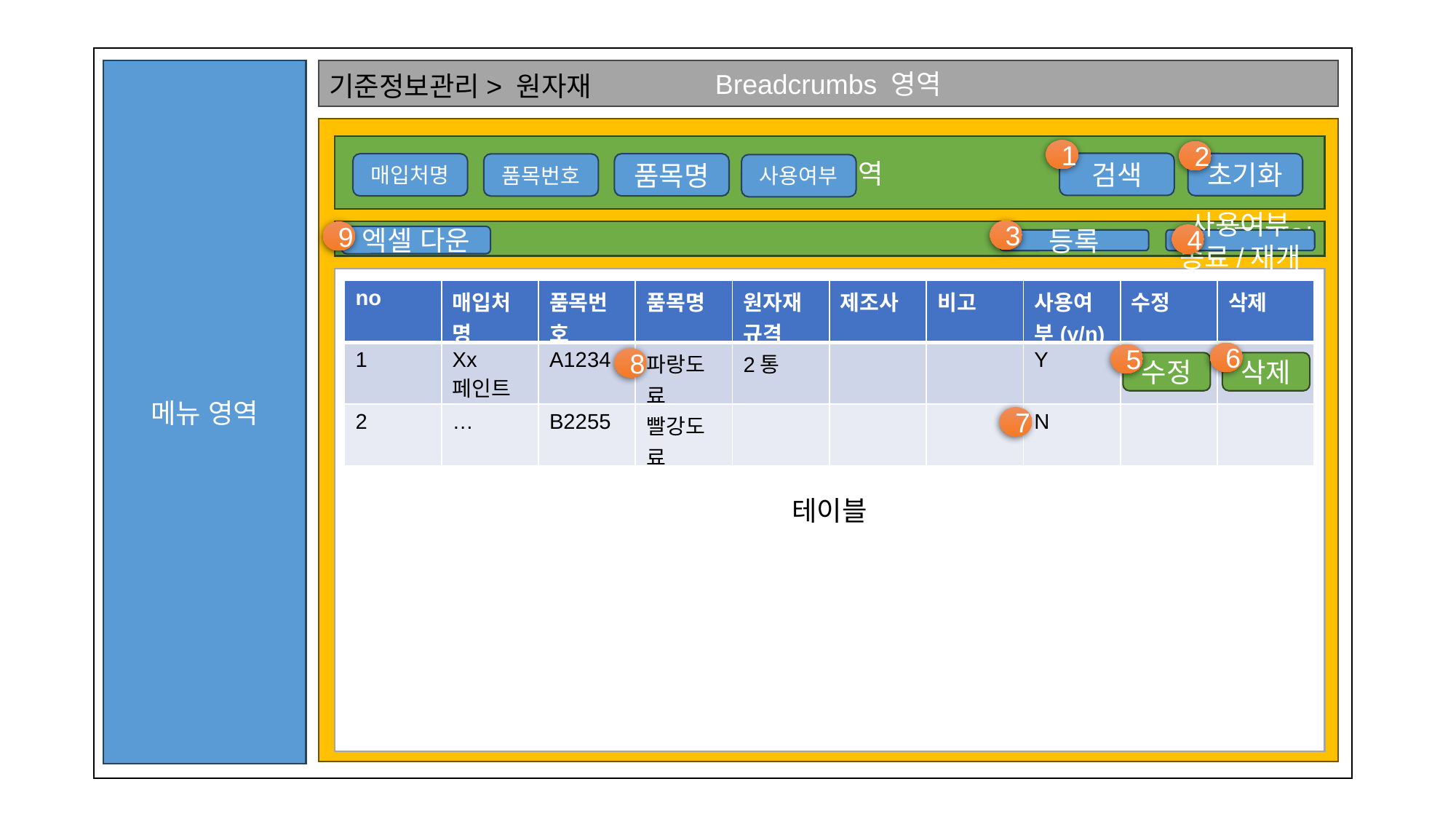

메뉴 영역
Breadcrumbs 영역
기준정보관리> 원자재
Content영역
검색 영역
1
2
검색
초기화
매입처명
품목명
품목번호
사용여부
3
9
버튼 영역
4
엑셀 다운
등록
사용여부 종료/재개
테이블
| no | 매입처명 | 품목번호 | 품목명 | 원자재규격 | 제조사 | 비고 | 사용여부(y/n) | 수정 | 삭제 |
| --- | --- | --- | --- | --- | --- | --- | --- | --- | --- |
| 1 | Xx페인트 | A1234 | 파랑도료 | 2통 |  |  | Y |  |  |
| 2 | … | B2255 | 빨강도료 |  |  |  | N |  |  |
6
5
8
수정
삭제
7